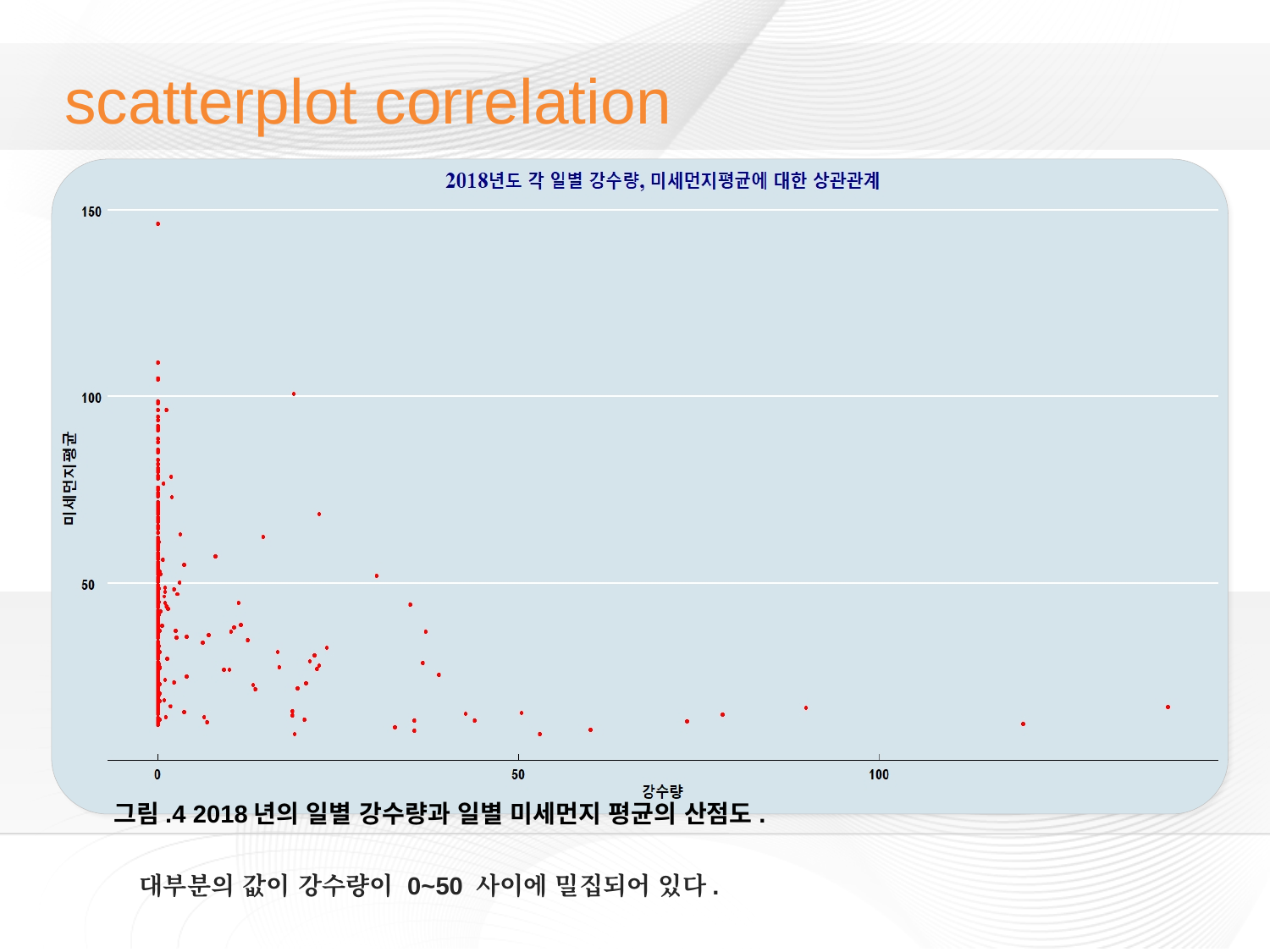

# scatterplot correlation

그림.4 2018년의 일별 강수량과 일별 미세먼지 평균의 산점도.
대부분의 값이 강수량이 0~50 사이에 밀집되어 있다.